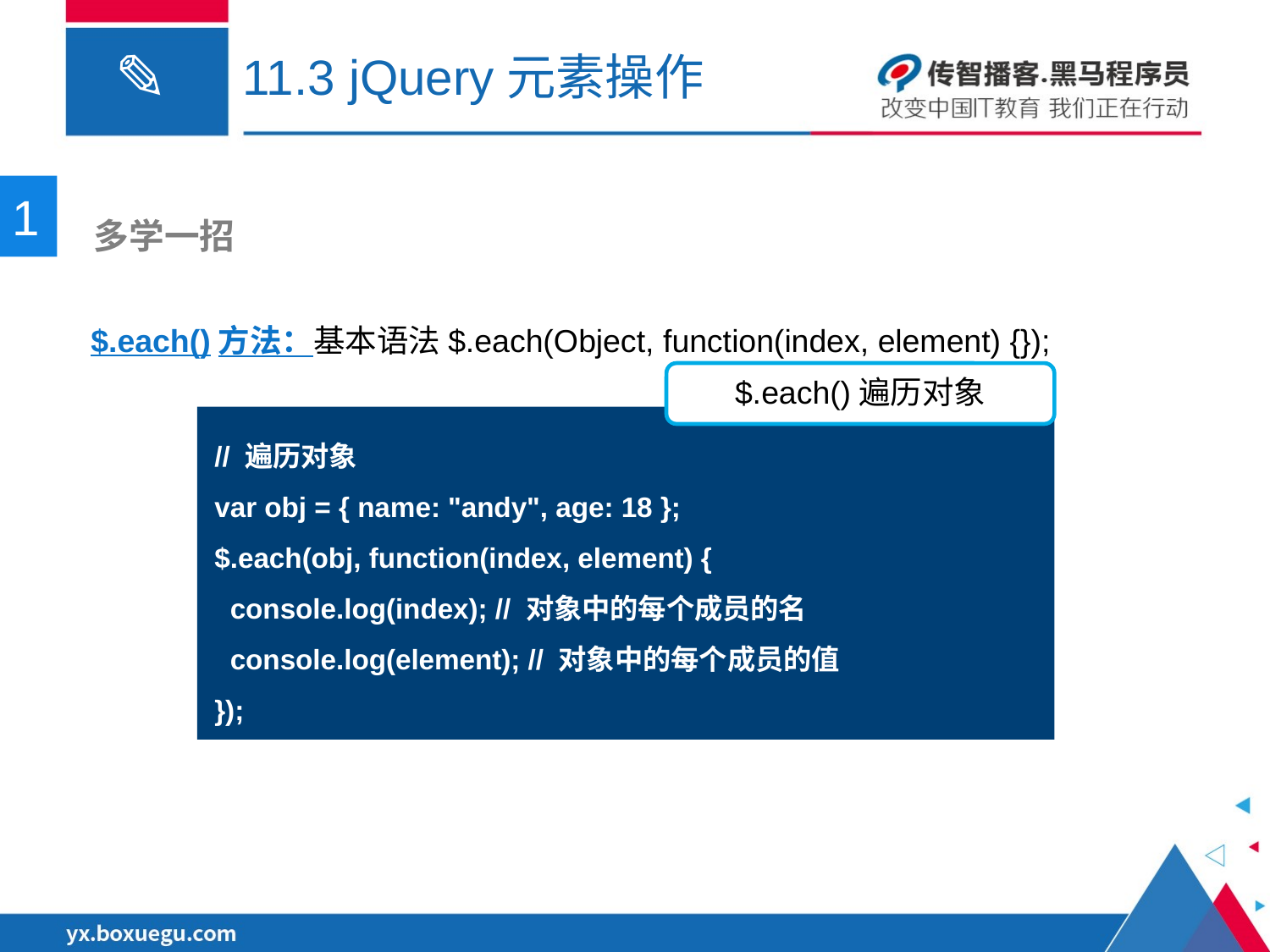

# 11.3 jQuery元素操作

1
  多学一招
$.each()方法：基本语法$.each(Object, function(index, element) {});
$.each()遍历对象

// 遍历对象
var obj = { name: "andy", age: 18 };
$.each(obj, function(index, element) {
  console.log(index); // 对象中的每个成员的名
  console.log(element); // 对象中的每个成员的值
});